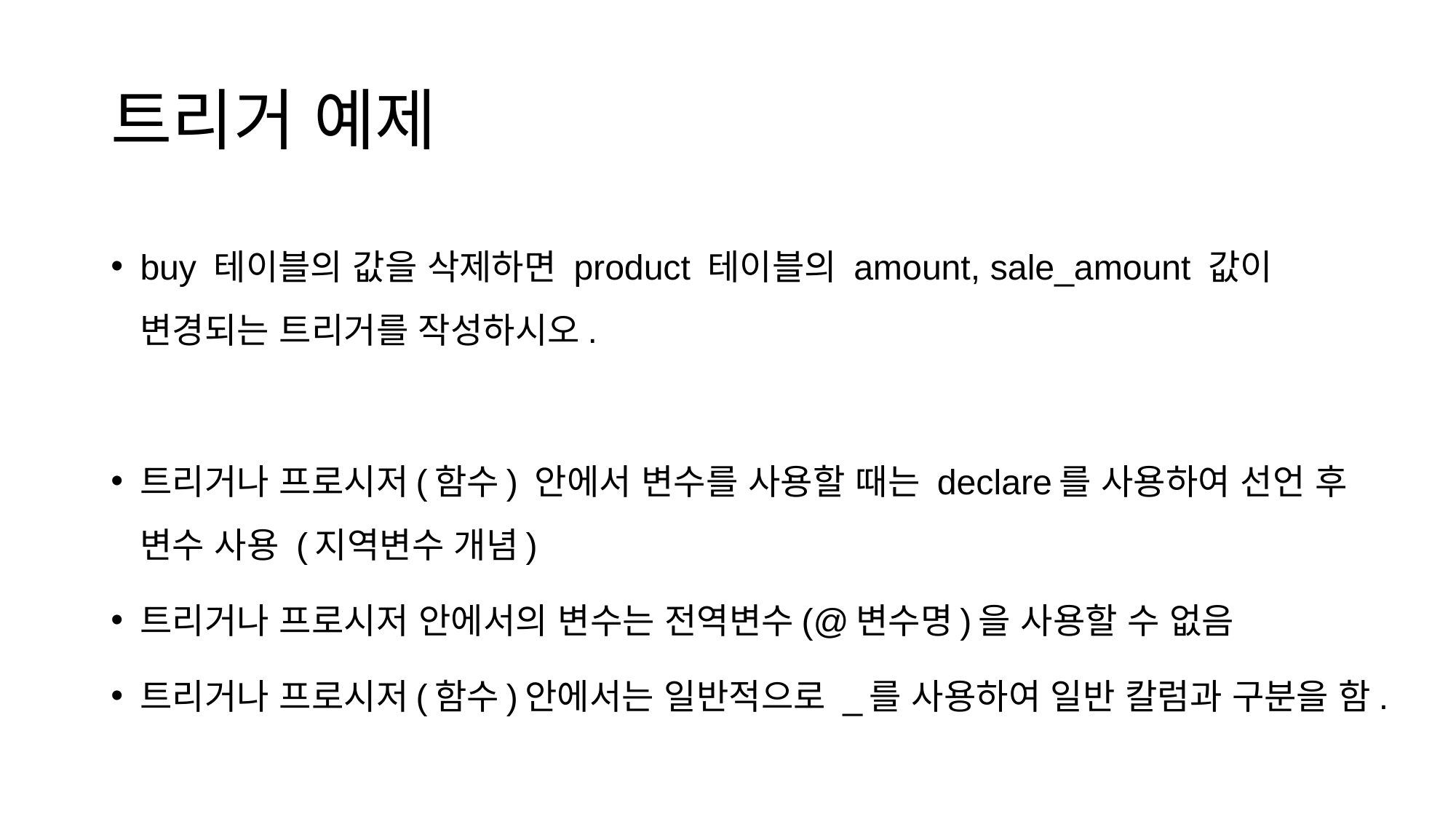

# 트리거 예제
buy 테이블의 값을 삭제하면 product 테이블의 amount, sale_amount 값이 변경되는 트리거를 작성하시오.

트리거나 프로시저(함수) 안에서 변수를 사용할 때는 declare를 사용하여 선언 후 변수 사용 (지역변수 개념)
트리거나 프로시저 안에서의 변수는 전역변수(@변수명)을 사용할 수 없음
트리거나 프로시저(함수)안에서는 일반적으로 _를 사용하여 일반 칼럼과 구분을 함.